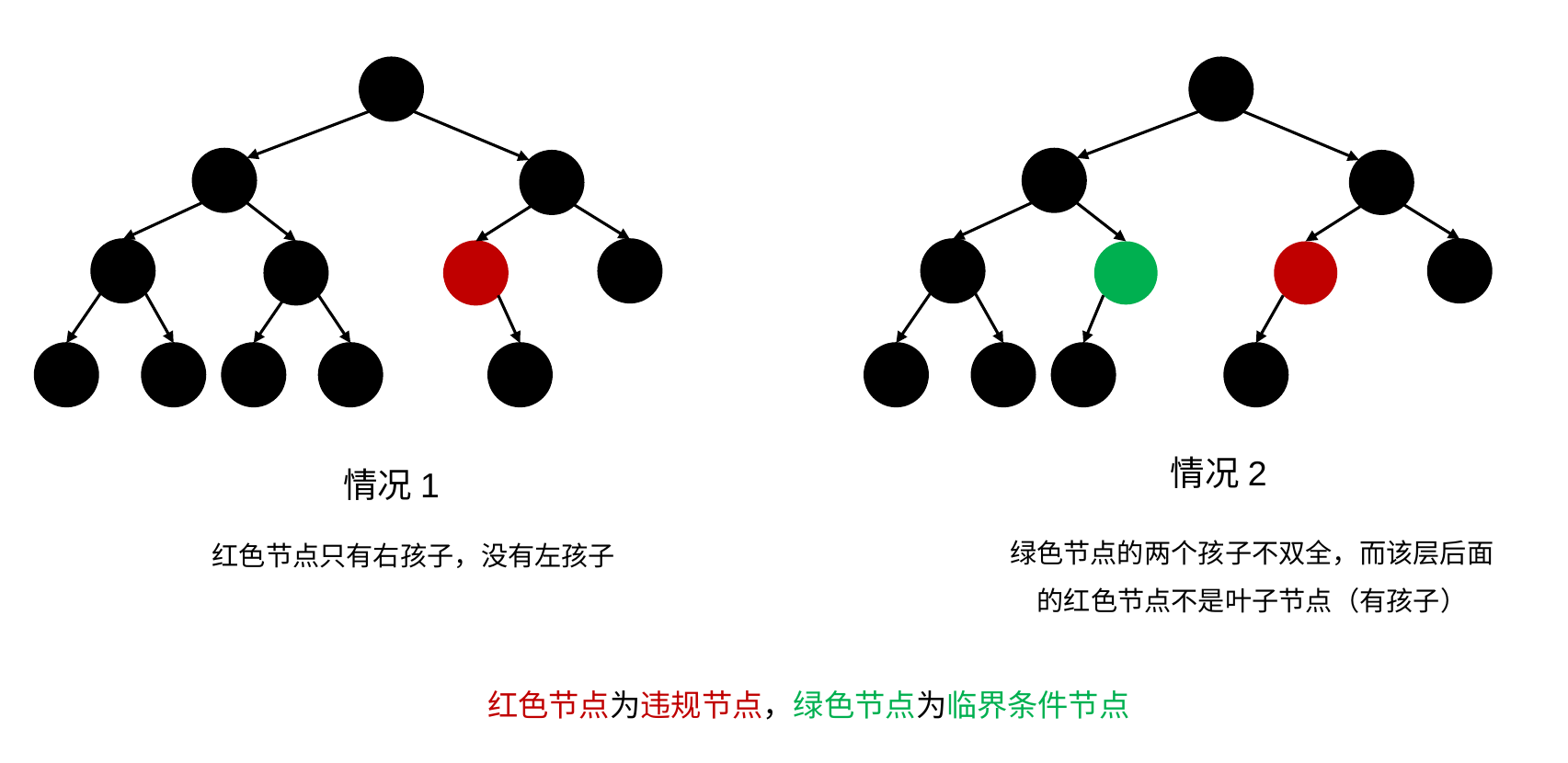

情况2
情况1
绿色节点的两个孩子不双全，而该层后面的红色节点不是叶子节点（有孩子）
红色节点只有右孩子，没有左孩子
红色节点为违规节点，绿色节点为临界条件节点